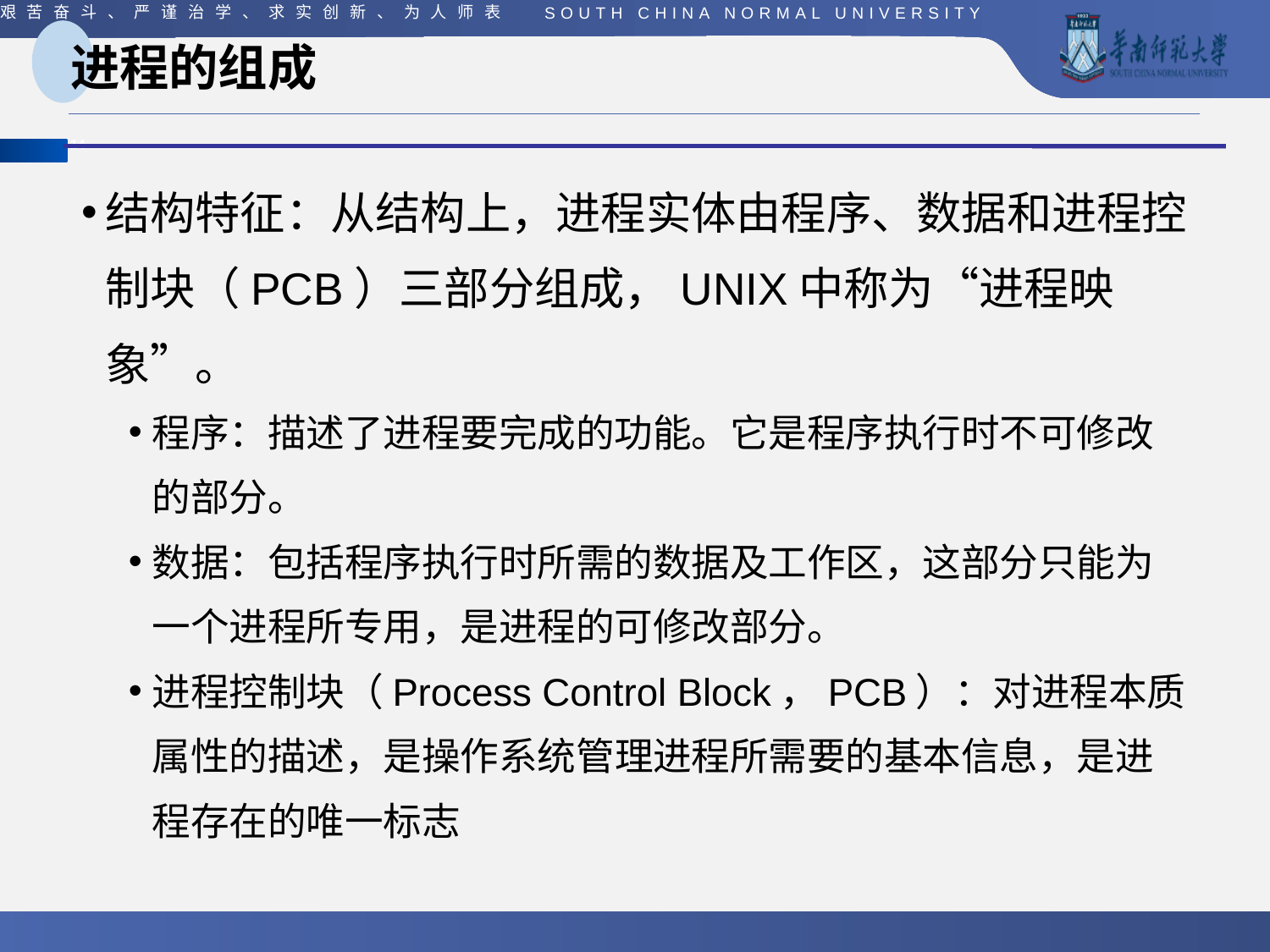

# 进程的组成
结构特征：从结构上，进程实体由程序、数据和进程控制块（PCB）三部分组成，UNIX中称为“进程映象”。
程序：描述了进程要完成的功能。它是程序执行时不可修改的部分。
数据：包括程序执行时所需的数据及工作区，这部分只能为一个进程所专用，是进程的可修改部分。
进程控制块（Process Control Block，PCB）：对进程本质属性的描述，是操作系统管理进程所需要的基本信息，是进程存在的唯一标志

14